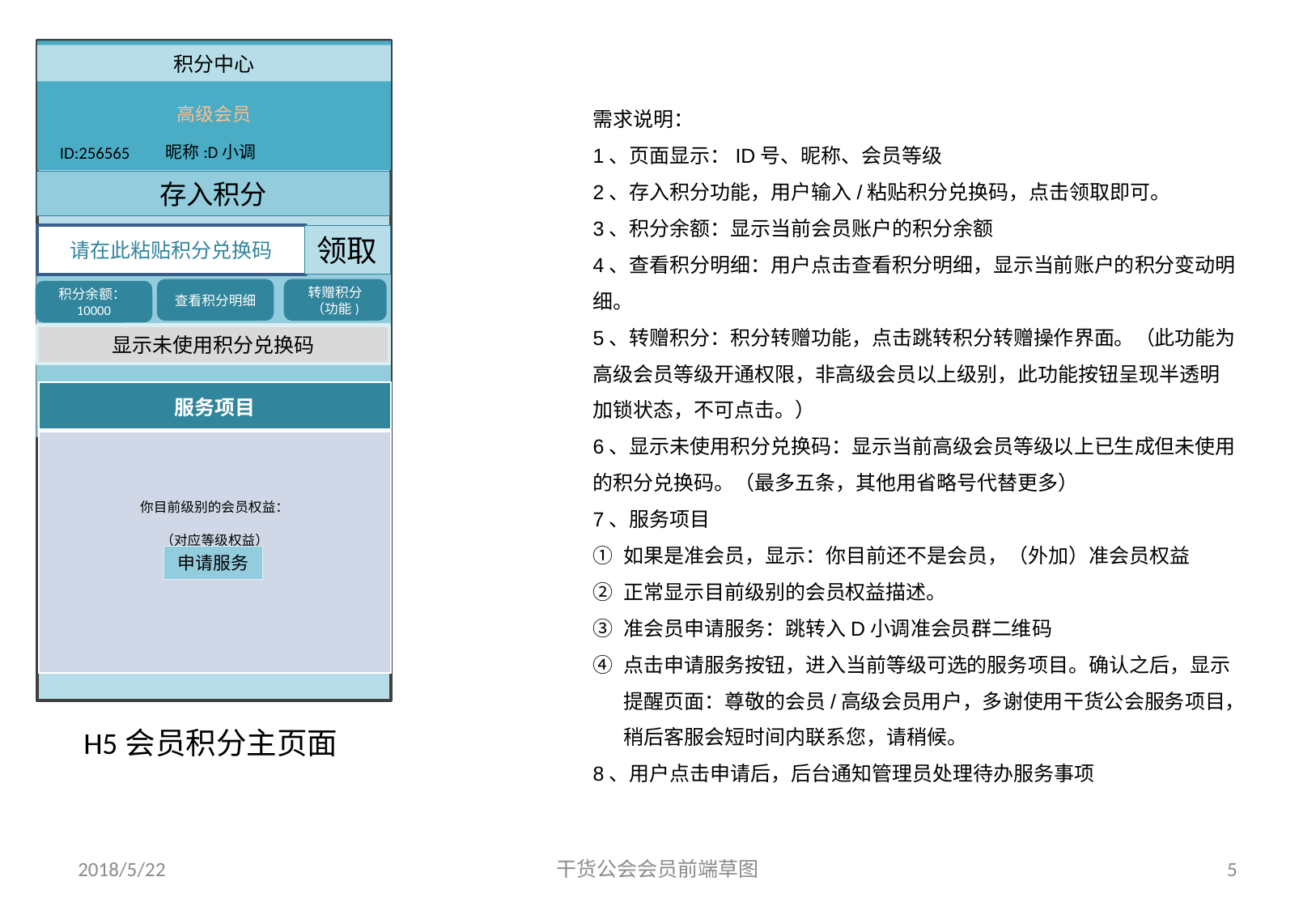

积分中心
需求说明：
1、页面显示：ID号、昵称、会员等级
2、存入积分功能，用户输入/粘贴积分兑换码，点击领取即可。
3、积分余额：显示当前会员账户的积分余额
4、查看积分明细：用户点击查看积分明细，显示当前账户的积分变动明细。
5、转赠积分：积分转赠功能，点击跳转积分转赠操作界面。（此功能为高级会员等级开通权限，非高级会员以上级别，此功能按钮呈现半透明加锁状态，不可点击。）
6、显示未使用积分兑换码：显示当前高级会员等级以上已生成但未使用的积分兑换码。（最多五条，其他用省略号代替更多）
7、服务项目
如果是准会员，显示：你目前还不是会员，（外加）准会员权益
正常显示目前级别的会员权益描述。
准会员申请服务：跳转入D小调准会员群二维码
点击申请服务按钮，进入当前等级可选的服务项目。确认之后，显示提醒页面：尊敬的会员/高级会员用户，多谢使用干货公会服务项目，稍后客服会短时间内联系您，请稍候。
8、用户点击申请后，后台通知管理员处理待办服务事项

高级会员
昵称:D小调
ID:256565
存入积分

请在此粘贴积分兑换码
领取

转赠积分
（功能)
查看积分明细
积分余额：10000
显示未使用积分兑换码
| 服务项目 |
| --- |
| 你目前级别的会员权益： （对应等级权益） |
申请服务
H5会员积分主页面
2018/5/22
干货公会会员前端草图
5